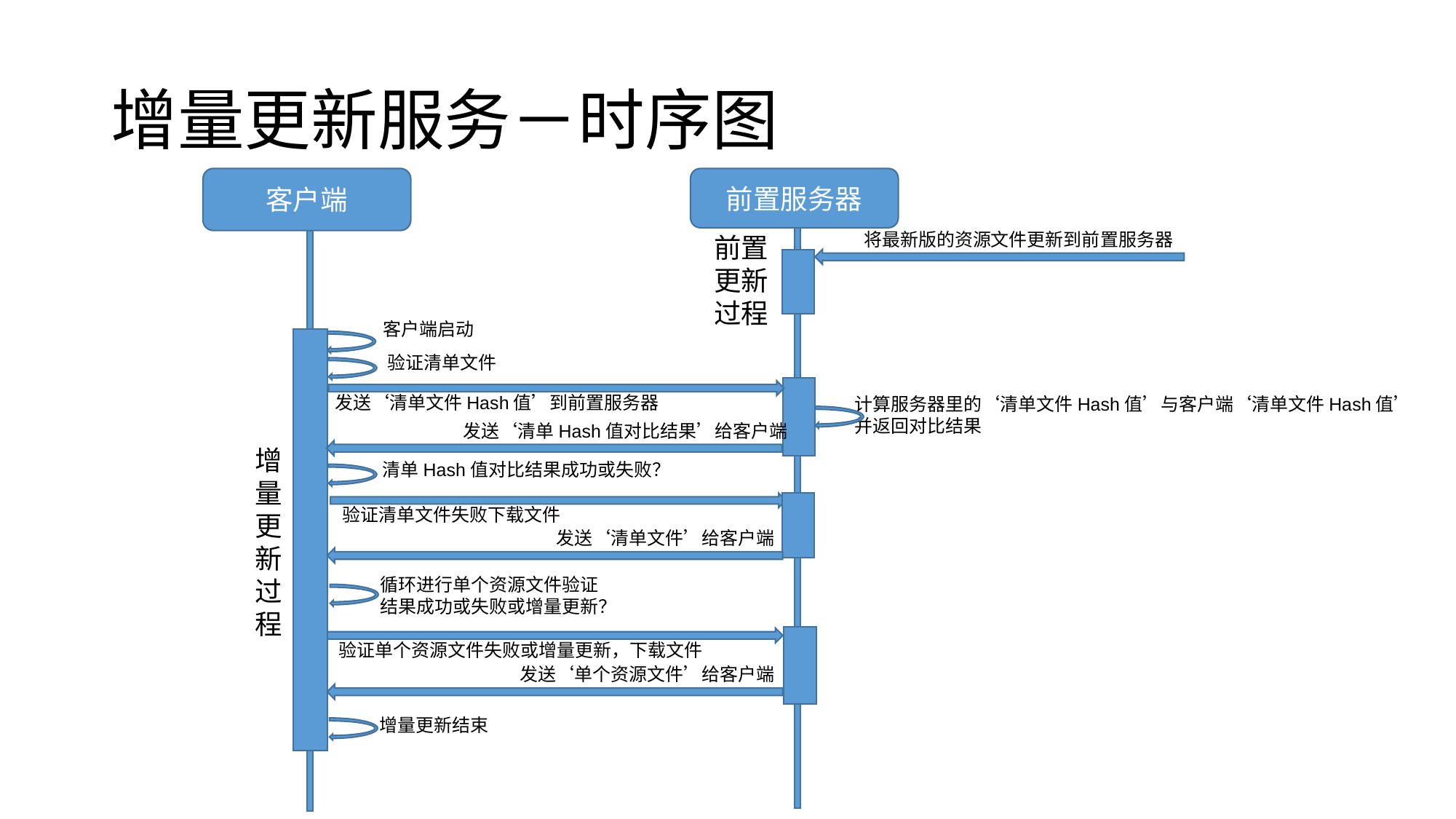

# 增量更新服务－时序图
客户端
前置服务器
将最新版的资源文件更新到前置服务器
前置更新过程

客户端启动

验证清单文件

发送‘清单文件Hash值’到前置服务器
计算服务器里的‘清单文件Hash值’与客户端‘清单文件Hash值’
并返回对比结果
发送‘清单Hash值对比结果’给客户端

增量更新过程

清单Hash值对比结果成功或失败？

验证清单文件失败下载文件
发送‘清单文件’给客户端

循环进行单个资源文件验证
结果成功或失败或增量更新？

验证单个资源文件失败或增量更新，下载文件
发送‘单个资源文件’给客户端

增量更新结束